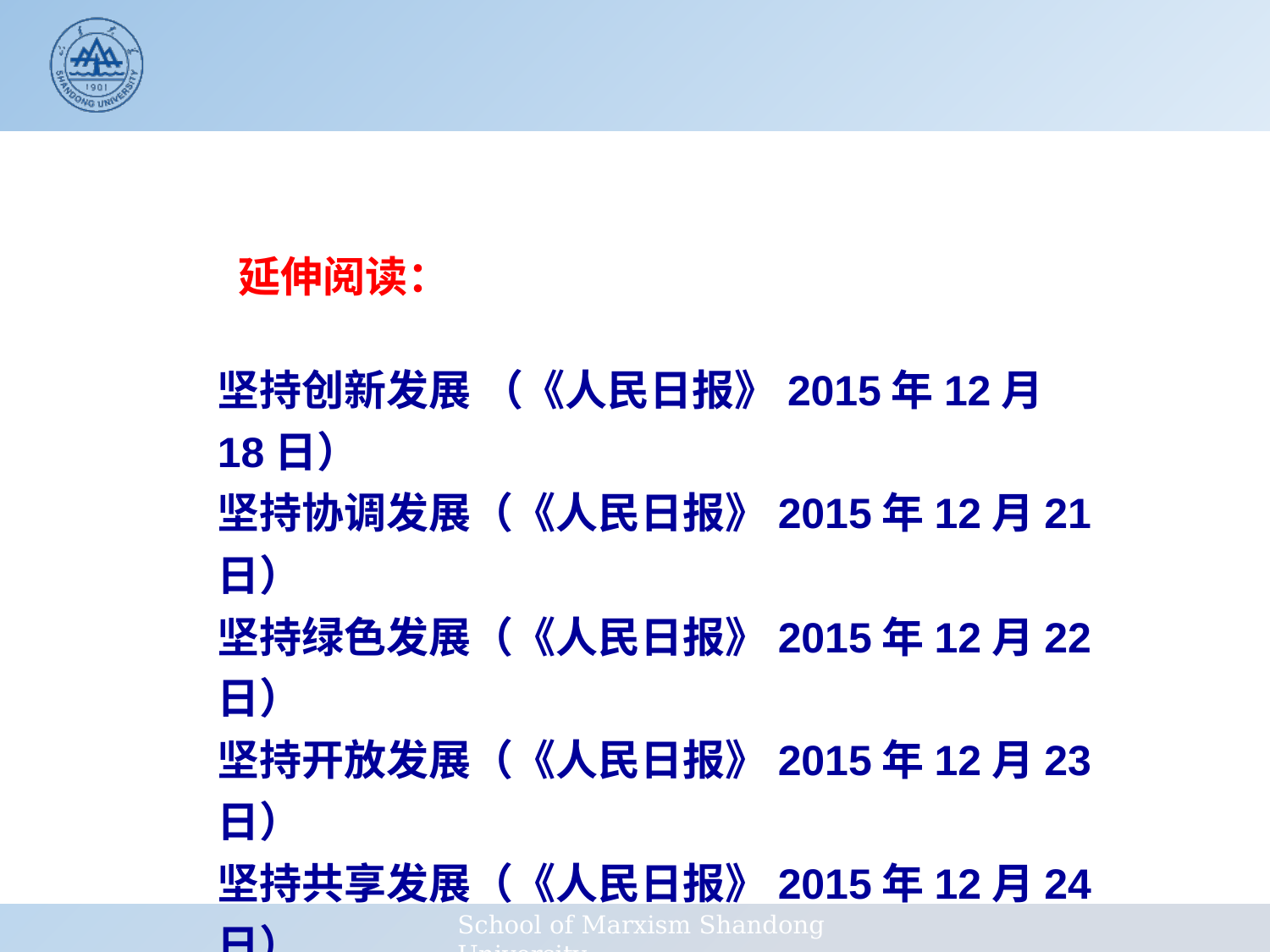

延伸阅读：
坚持创新发展 （《人民日报》2015年12月18日）
坚持协调发展（《人民日报》2015年12月21日）
坚持绿色发展（《人民日报》2015年12月22日）
坚持开放发展（《人民日报》2015年12月23日）
坚持共享发展（《人民日报》2015年12月24日）